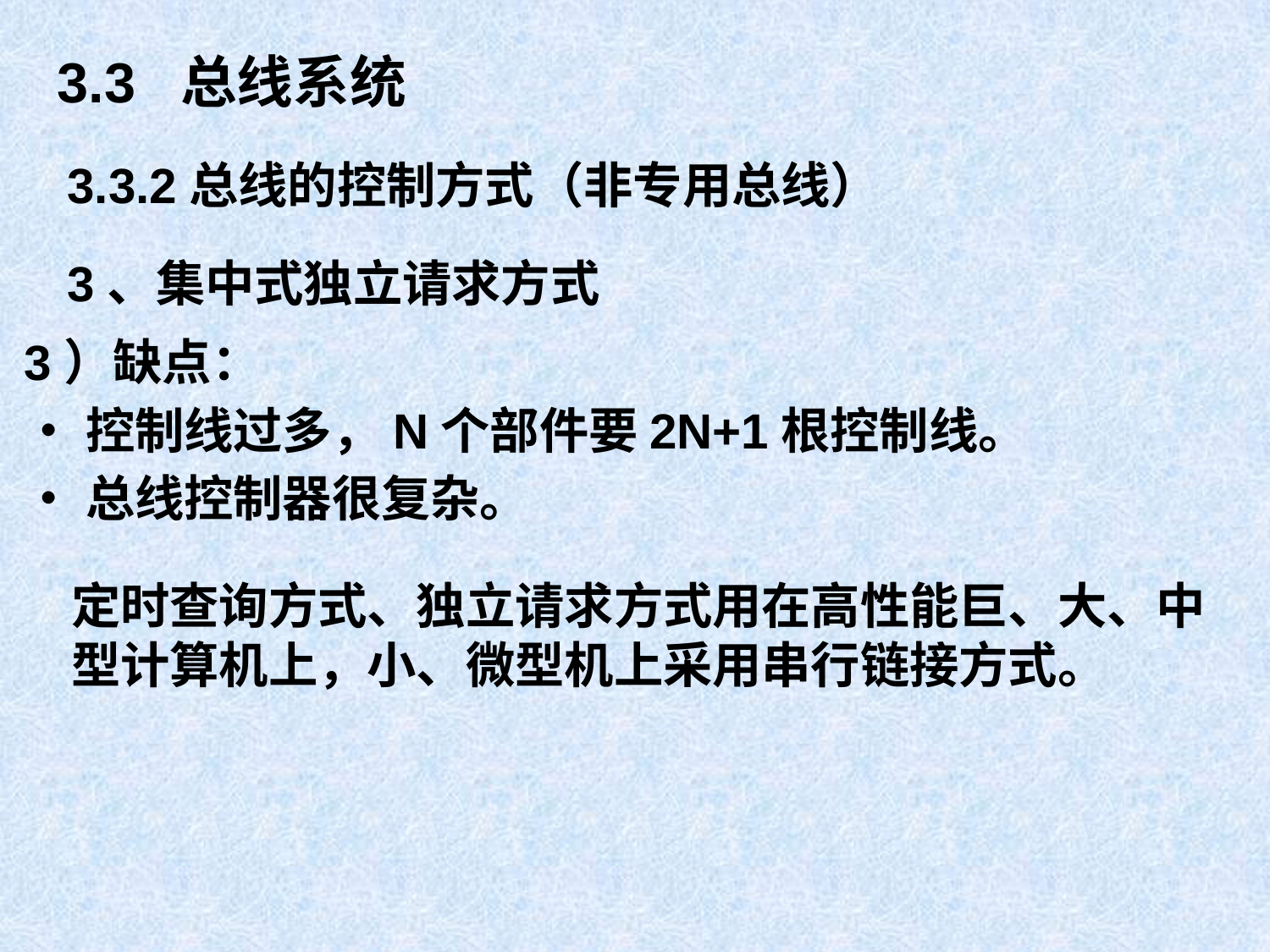

3.3  总线系统
3.3.2总线的控制方式（非专用总线）

3、集中式独立请求方式
3）缺点：
•控制线过多，N个部件要2N+1根控制线。
•总线控制器很复杂。
定时查询方式、独立请求方式用在高性能巨、大、中
型计算机上，小、微型机上采用串行链接方式。